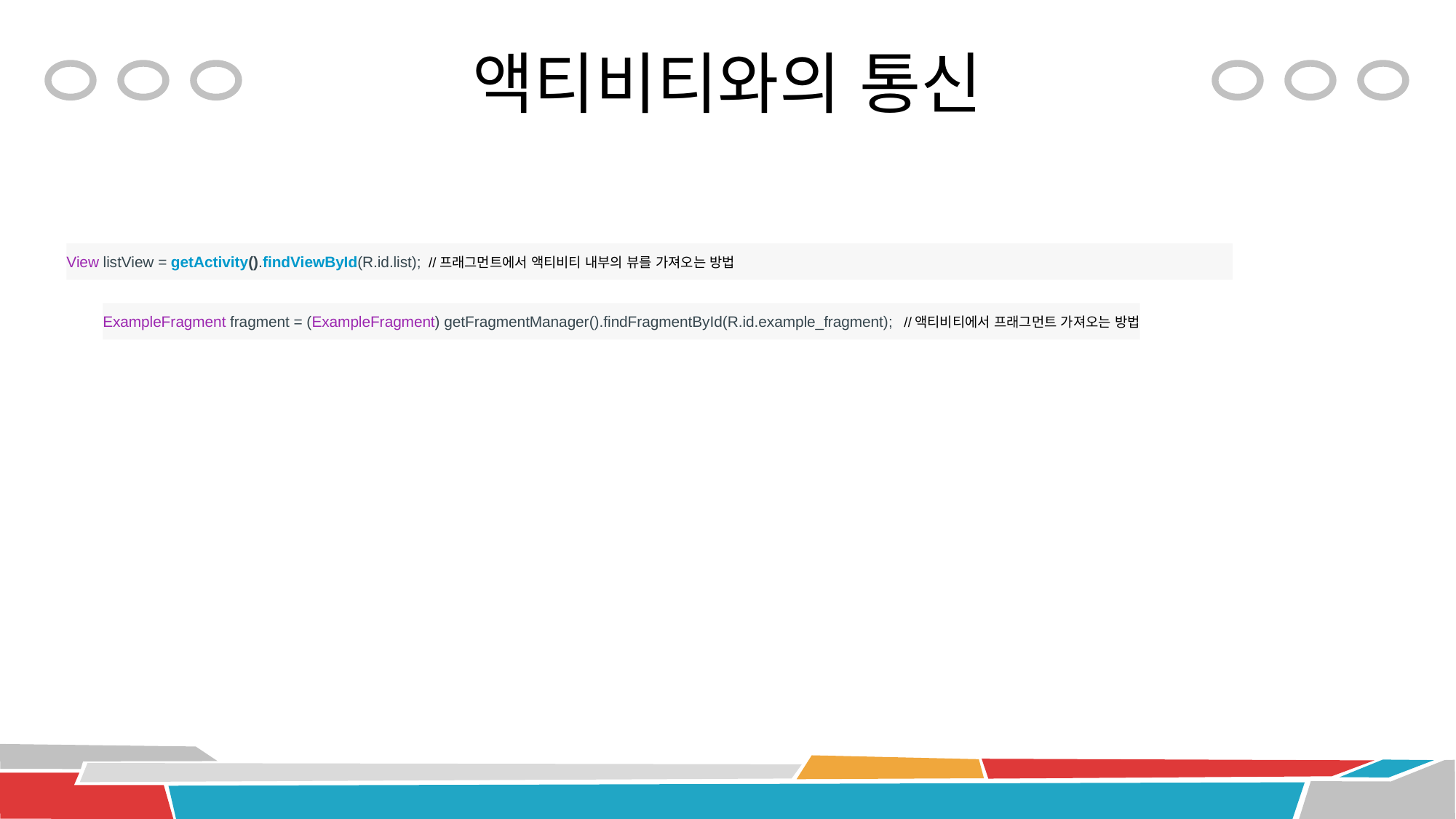

# 액티비티와의 통신
View listView = getActivity().findViewById(R.id.list);  //프래그먼트에서 액티비티 내부의 뷰를 가져오는 방법
ExampleFragment fragment = (ExampleFragment) getFragmentManager().findFragmentById(R.id.example_fragment);   //액티비티에서 프래그먼트 가져오는 방법